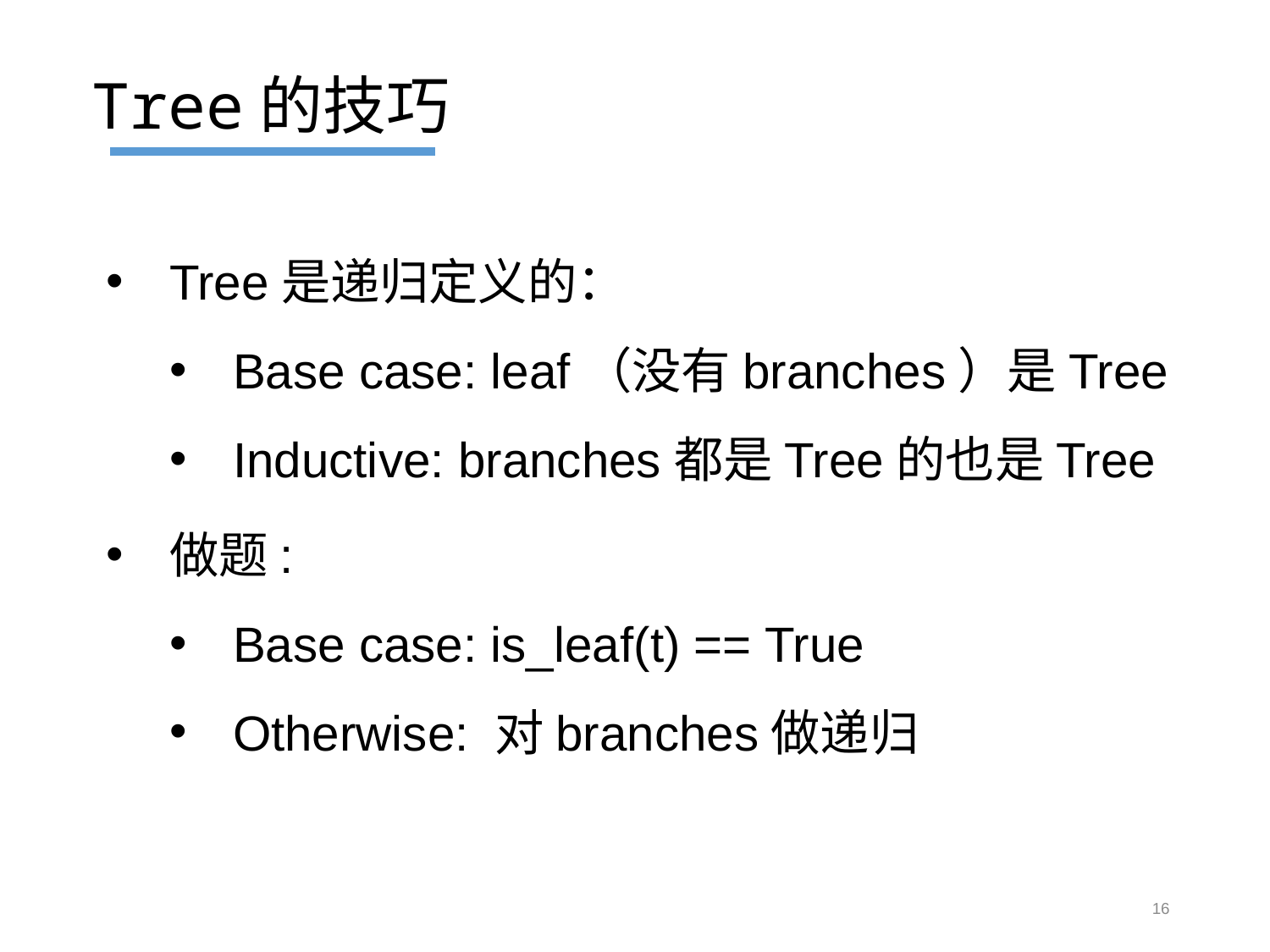

Tree的技巧
Tree是递归定义的：
Base case: leaf（没有branches）是Tree
Inductive: branches都是Tree的也是Tree
做题:
Base case: is_leaf(t) == True
Otherwise: 对branches做递归
16